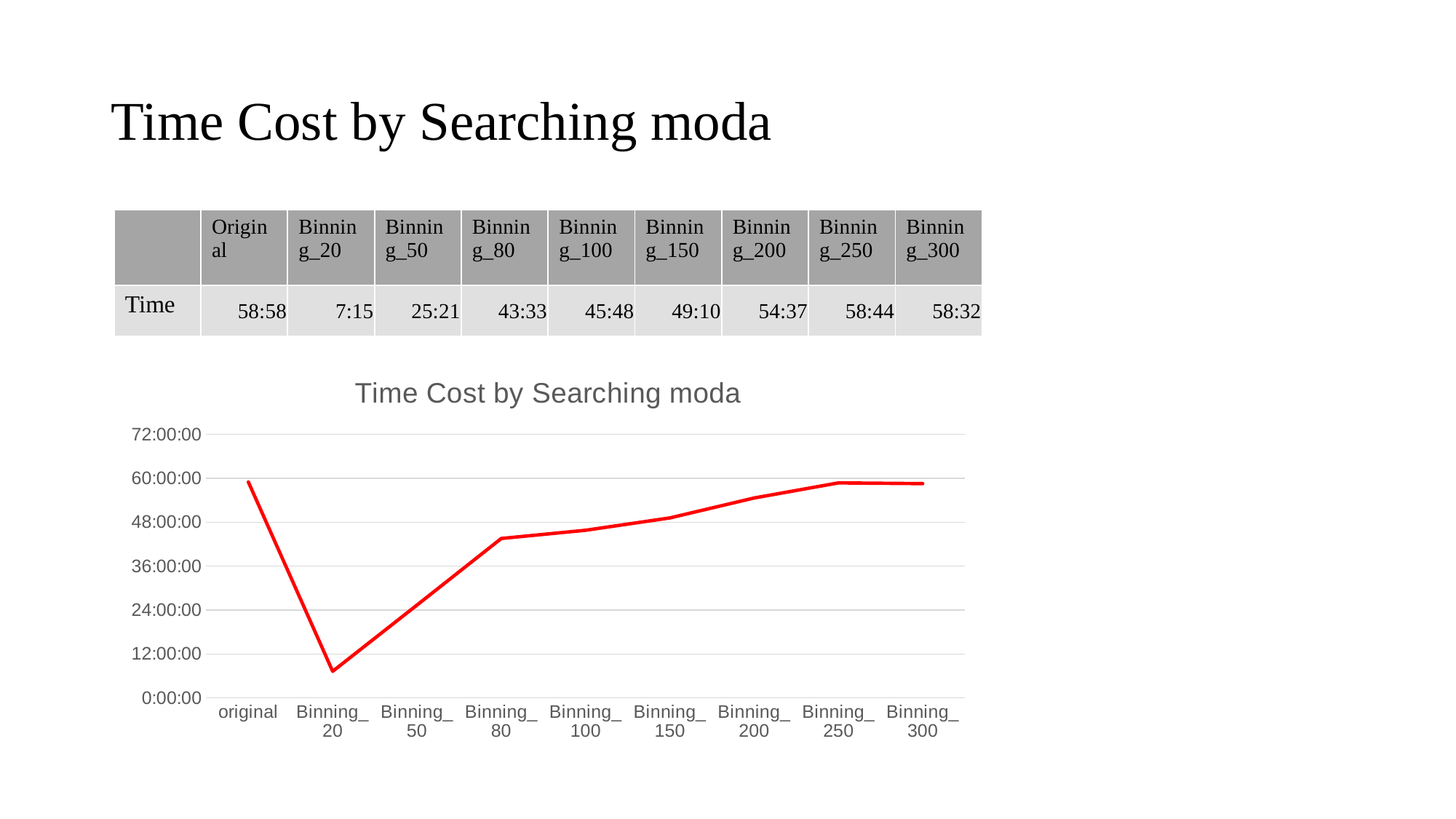

# Time Cost by Searching moda
|  | Original | Binning\_20 | Binning\_50 | Binning\_80 | Binning\_100 | Binning\_150 | Binning\_200 | Binning\_250 | Binning\_300 |
| --- | --- | --- | --- | --- | --- | --- | --- | --- | --- |
| Time | 58:58 | 7:15 | 25:21 | 43:33 | 45:48 | 49:10 | 54:37 | 58:44 | 58:32 |

### Chart: Time Cost by Searching moda

| Category | 계열 1 |
|---|---|
| original | 2.4569444444444444 |
| Binning_20 | 0.3020833333333333 |
| Binning_50 | 1.0562500000000001 |
| Binning_80 | 1.8145833333333332 |
| Binning_100 | 1.9083333333333332 |
| Binning_150 | 2.048611111111111 |
| Binning_200 | 2.2756944444444445 |
| Binning_250 | 2.4472222222222224 |
| Binning_300 | 2.4388888888888887 |